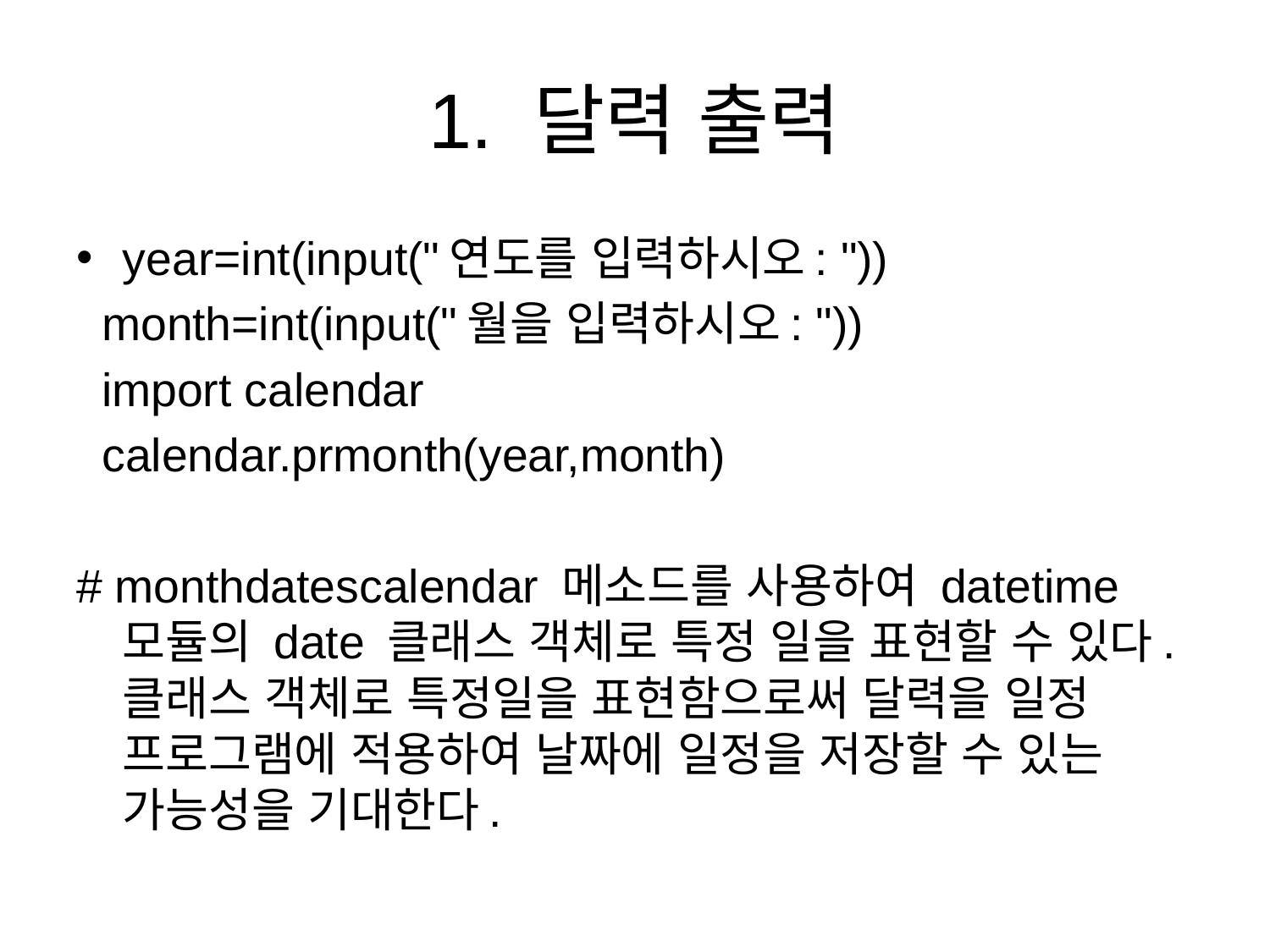

# 1. 달력 출력
year=int(input("연도를 입력하시오: "))
  month=int(input("월을 입력하시오: "))
  import calendar
  calendar.prmonth(year,month)

# monthdatescalendar 메소드를 사용하여 datetime 모듈의 date 클래스 객체로 특정 일을 표현할 수 있다. 클래스 객체로 특정일을 표현함으로써 달력을 일정 프로그램에 적용하여 날짜에 일정을 저장할 수 있는 가능성을 기대한다.